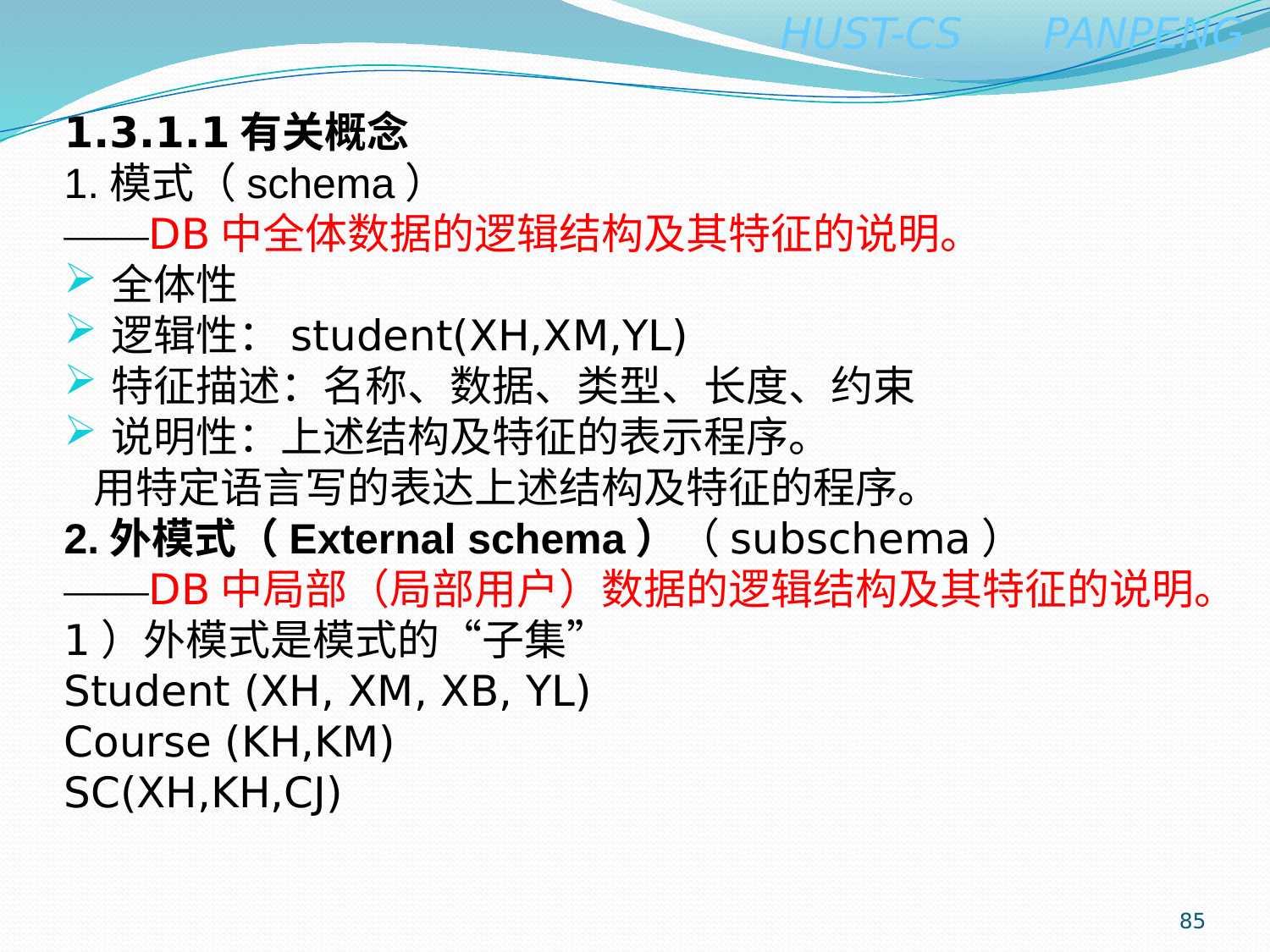

1.3.1.1有关概念
1.模式（schema）
——DB中全体数据的逻辑结构及其特征的说明。
全体性
逻辑性：student(XH,XM,YL)
特征描述：名称、数据、类型、长度、约束
说明性：上述结构及特征的表示程序。
  用特定语言写的表达上述结构及特征的程序。
2.外模式（External schema）（subschema）
——DB中局部（局部用户）数据的逻辑结构及其特征的说明。
1）外模式是模式的“子集”
Student (XH, XM, XB, YL)
Course (KH,KM)
SC(XH,KH,CJ)
85